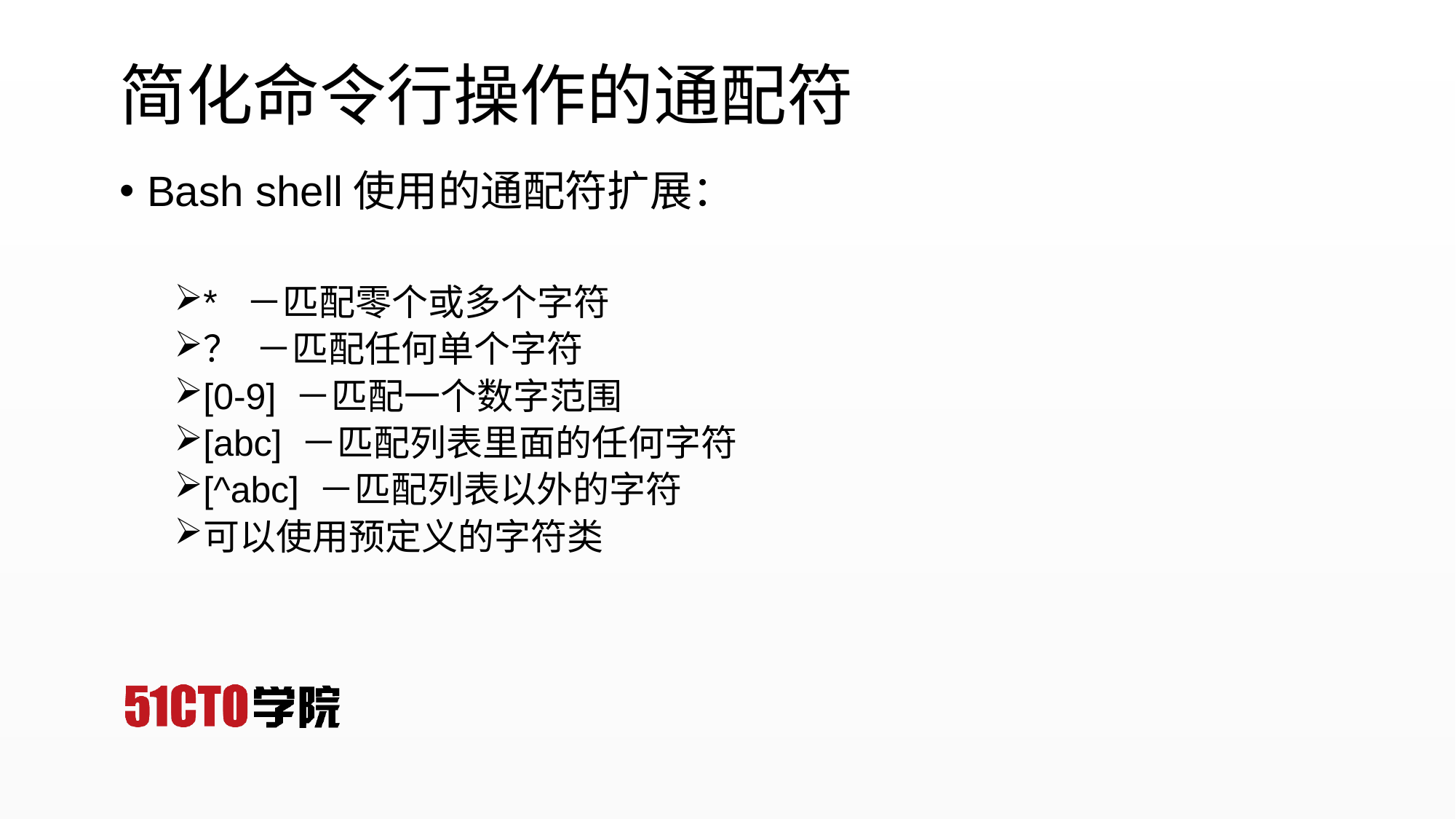

# 简化命令行操作的通配符
Bash shell使用的通配符扩展：

*  －匹配零个或多个字符
？  －匹配任何单个字符
[0-9] －匹配一个数字范围
[abc] －匹配列表里面的任何字符
[^abc] －匹配列表以外的字符
可以使用预定义的字符类